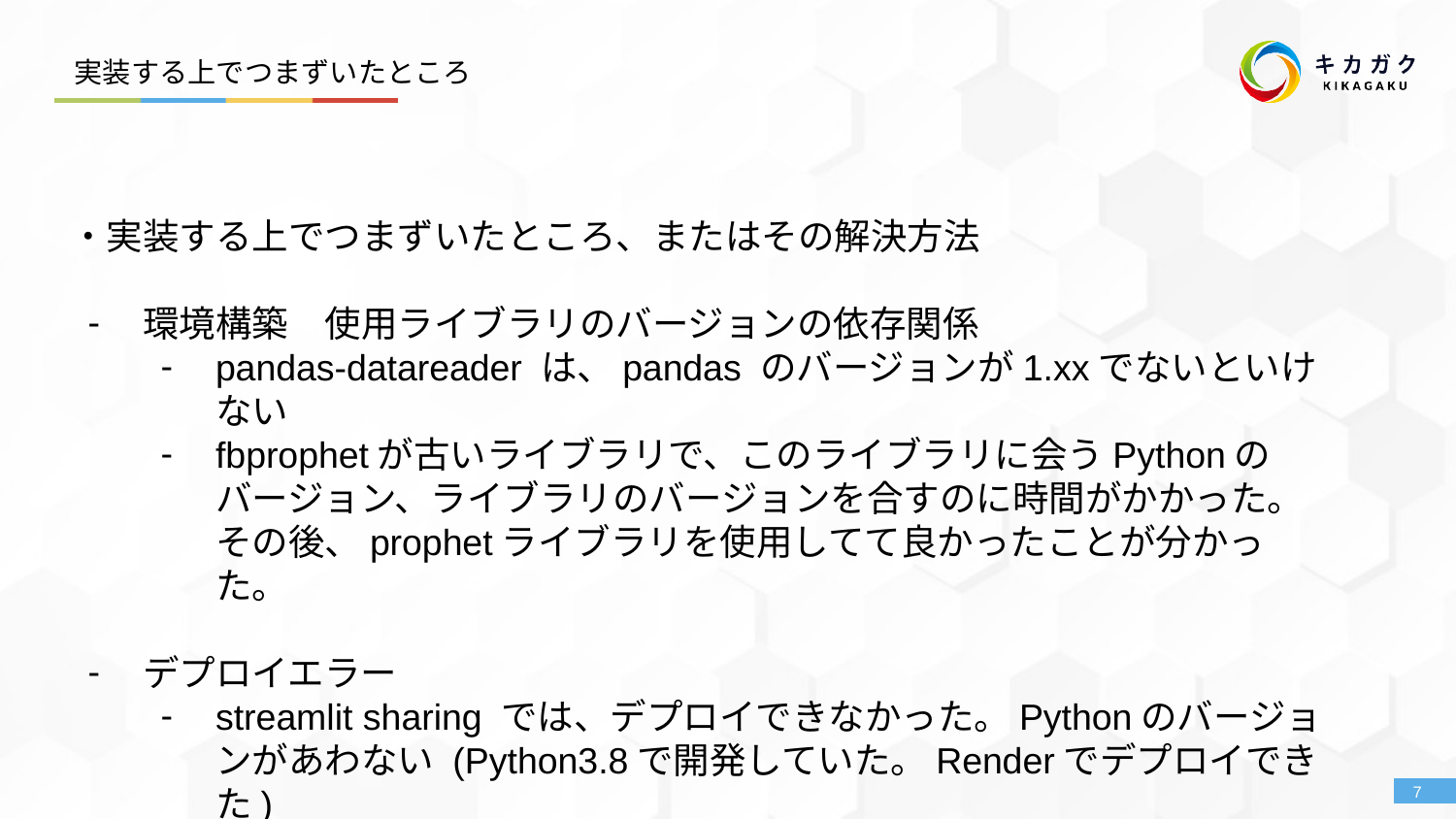

実装する上でつまずいたところ

・実装する上でつまずいたところ、またはその解決方法

環境構築　使用ライブラリのバージョンの依存関係
pandas-datareader は、pandas のバージョンが1.xxでないといけない
fbprophetが古いライブラリで、このライブラリに会うPythonのバージョン、ライブラリのバージョンを合すのに時間がかかった。その後、prophetライブラリを使用してて良かったことが分かった。

デプロイエラー
streamlit sharing では、デプロイできなかった。Pythonのバージョンがあわない (Python3.8で開発していた。Renderでデプロイできた)